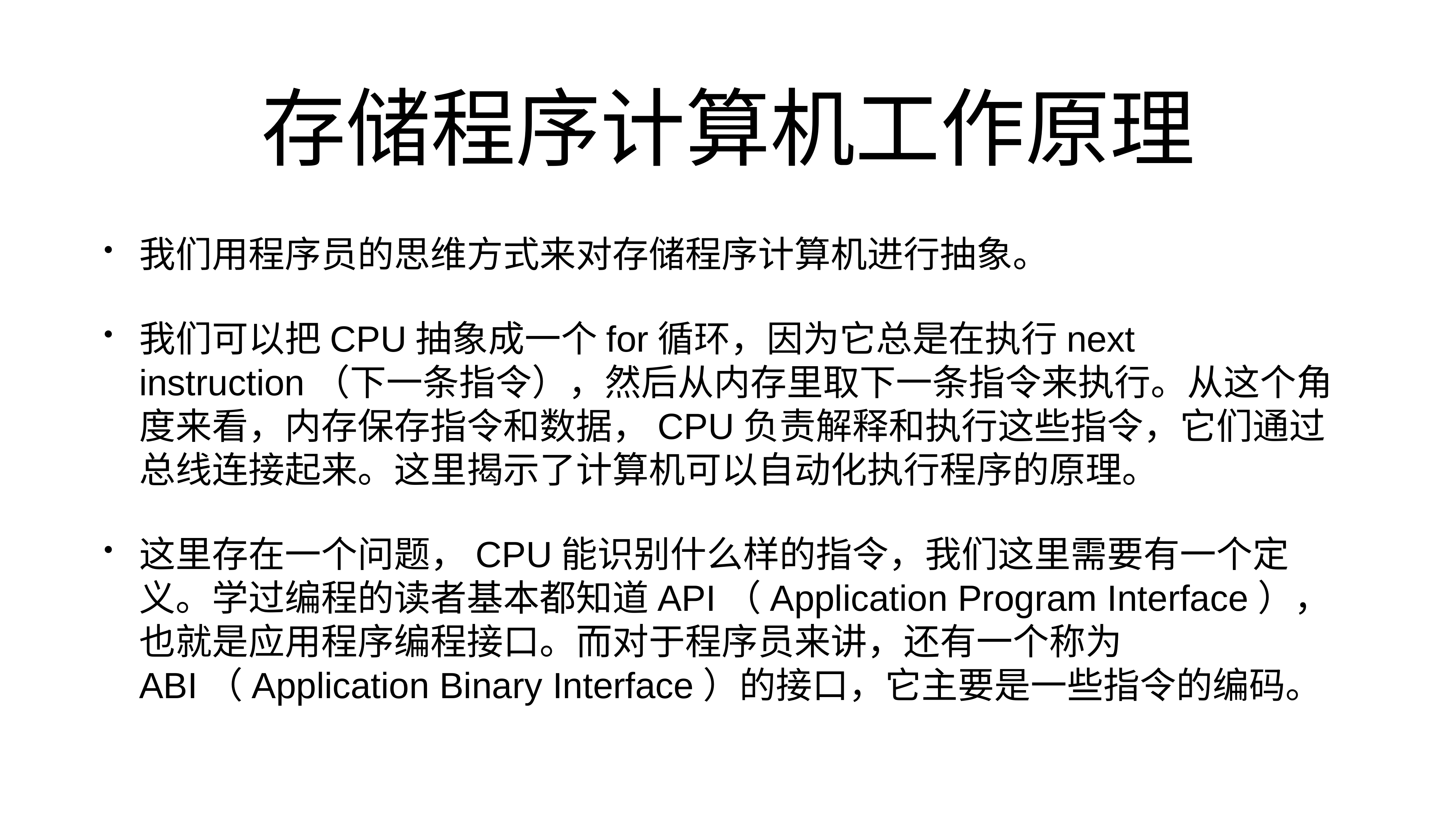

# 存储程序计算机工作原理
我们用程序员的思维方式来对存储程序计算机进行抽象。
我们可以把CPU抽象成一个for循环，因为它总是在执行next instruction（下一条指令），然后从内存里取下一条指令来执行。从这个角度来看，内存保存指令和数据，CPU负责解释和执行这些指令，它们通过总线连接起来。这里揭示了计算机可以自动化执行程序的原理。
这里存在一个问题，CPU能识别什么样的指令，我们这里需要有一个定义。学过编程的读者基本都知道API（Application Program Interface），也就是应用程序编程接口。而对于程序员来讲，还有一个称为ABI（Application Binary Interface）的接口，它主要是一些指令的编码。